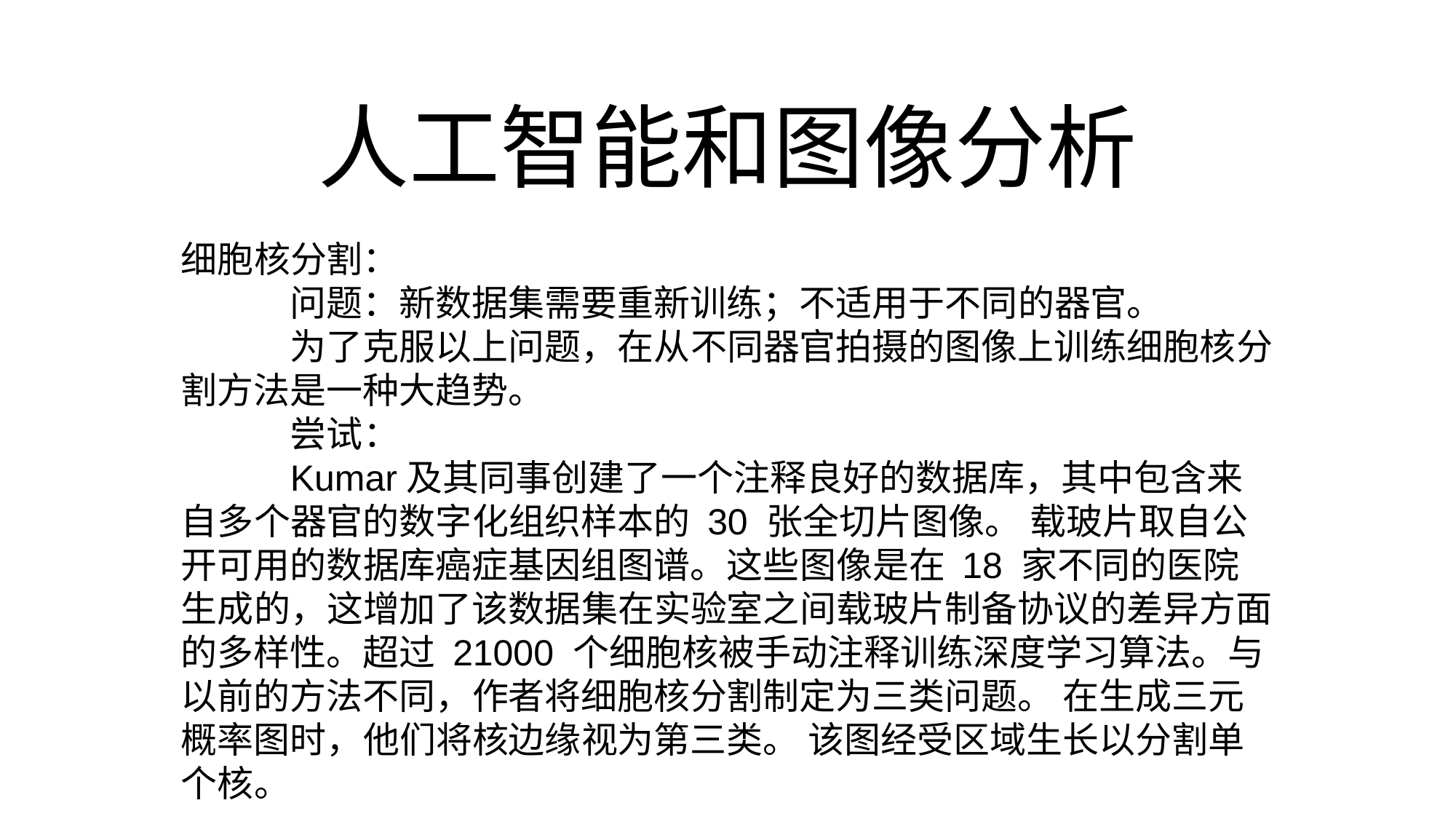

# 人工智能和图像分析
细胞核分割：
	问题：新数据集需要重新训练；不适用于不同的器官。
	为了克服以上问题，在从不同器官拍摄的图像上训练细胞核分割方法是一种大趋势。
	尝试：
	Kumar及其同事创建了一个注释良好的数据库，其中包含来自多个器官的数字化组织样本的 30 张全切片图像。 载玻片取自公开可用的数据库癌症基因组图谱。这些图像是在 18 家不同的医院生成的，这增加了该数据集在实验室之间载玻片制备协议的差异方面的多样性。超过 21000 个细胞核被手动注释训练深度学习算法。与以前的方法不同，作者将细胞核分割制定为三类问题。 在生成三元概率图时，他们将核边缘视为第三类。 该图经受区域生长以分割单个核。